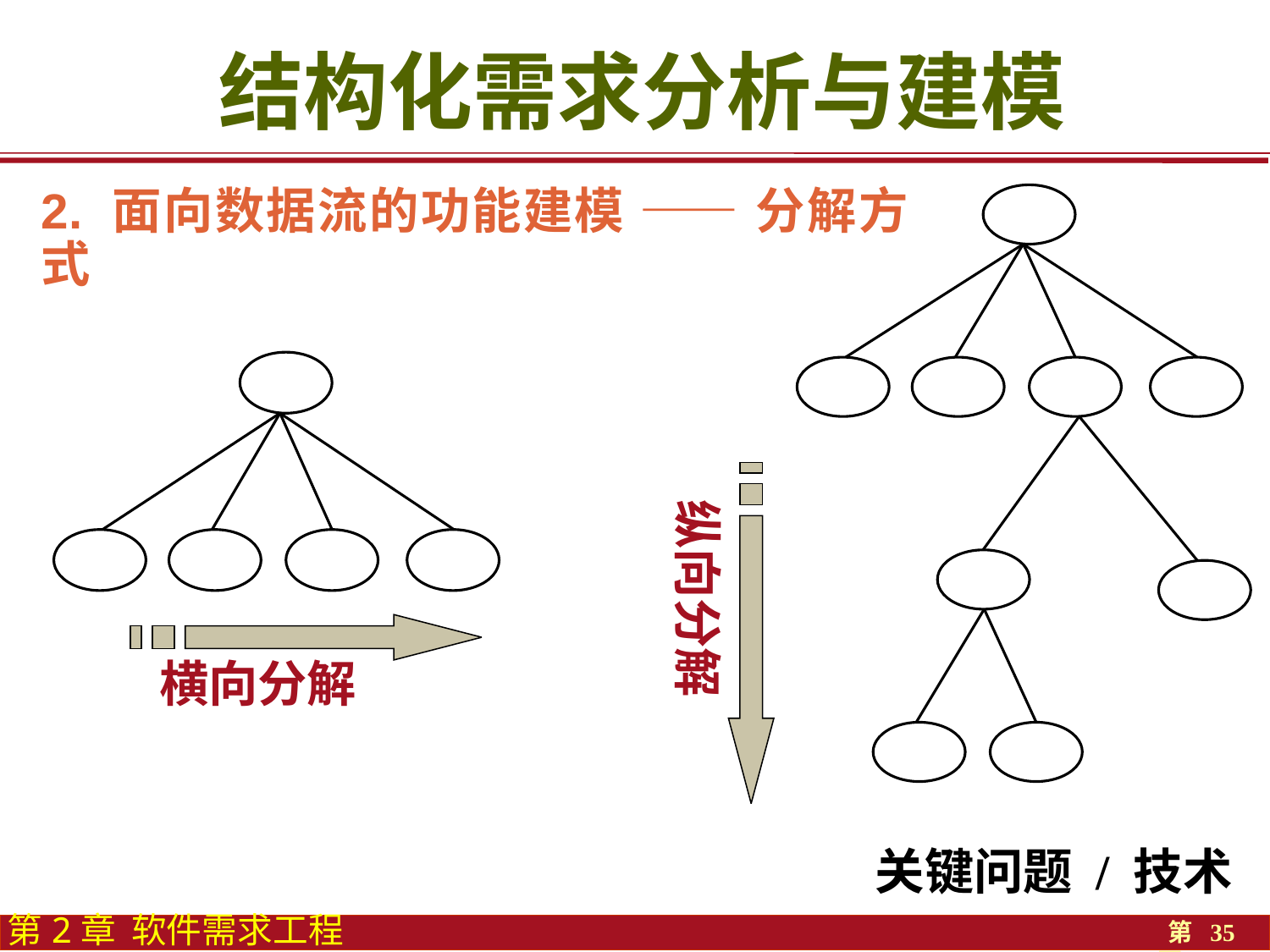

结构化需求分析与建模
2. 面向数据流的功能建模 —— 分解方式

纵向分解

关键问题 / 技术

横向分解